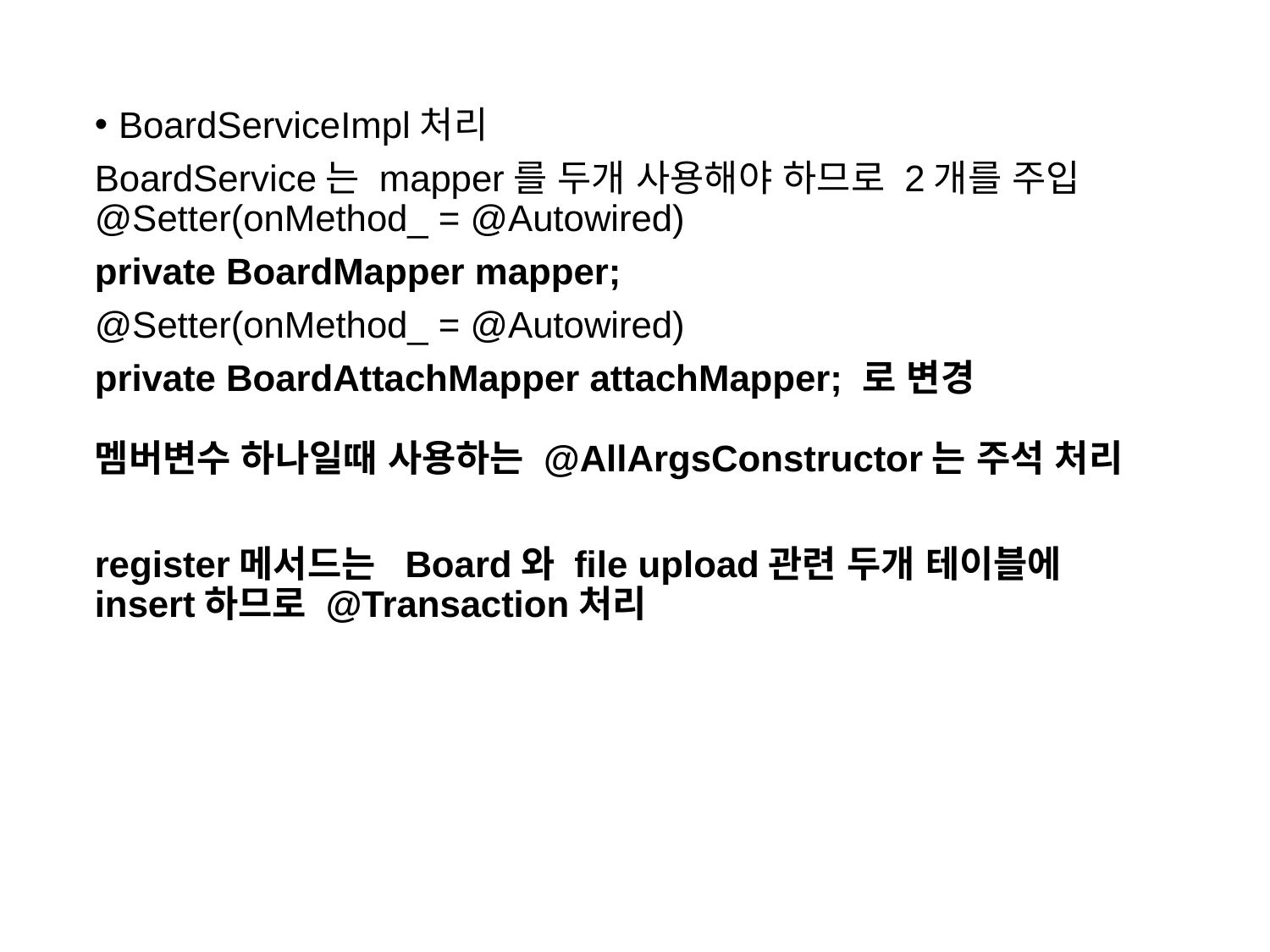

BoardServiceImpl처리
BoardService는 mapper를 두개 사용해야 하므로 2개를 주입
@Setter(onMethod_ = @Autowired)
private BoardMapper mapper;
@Setter(onMethod_ = @Autowired)
private BoardAttachMapper attachMapper; 로 변경
멤버변수 하나일때 사용하는 @AllArgsConstructor는 주석 처리

register메서드는  Board와 file upload관련 두개 테이블에 insert하므로 @Transaction처리